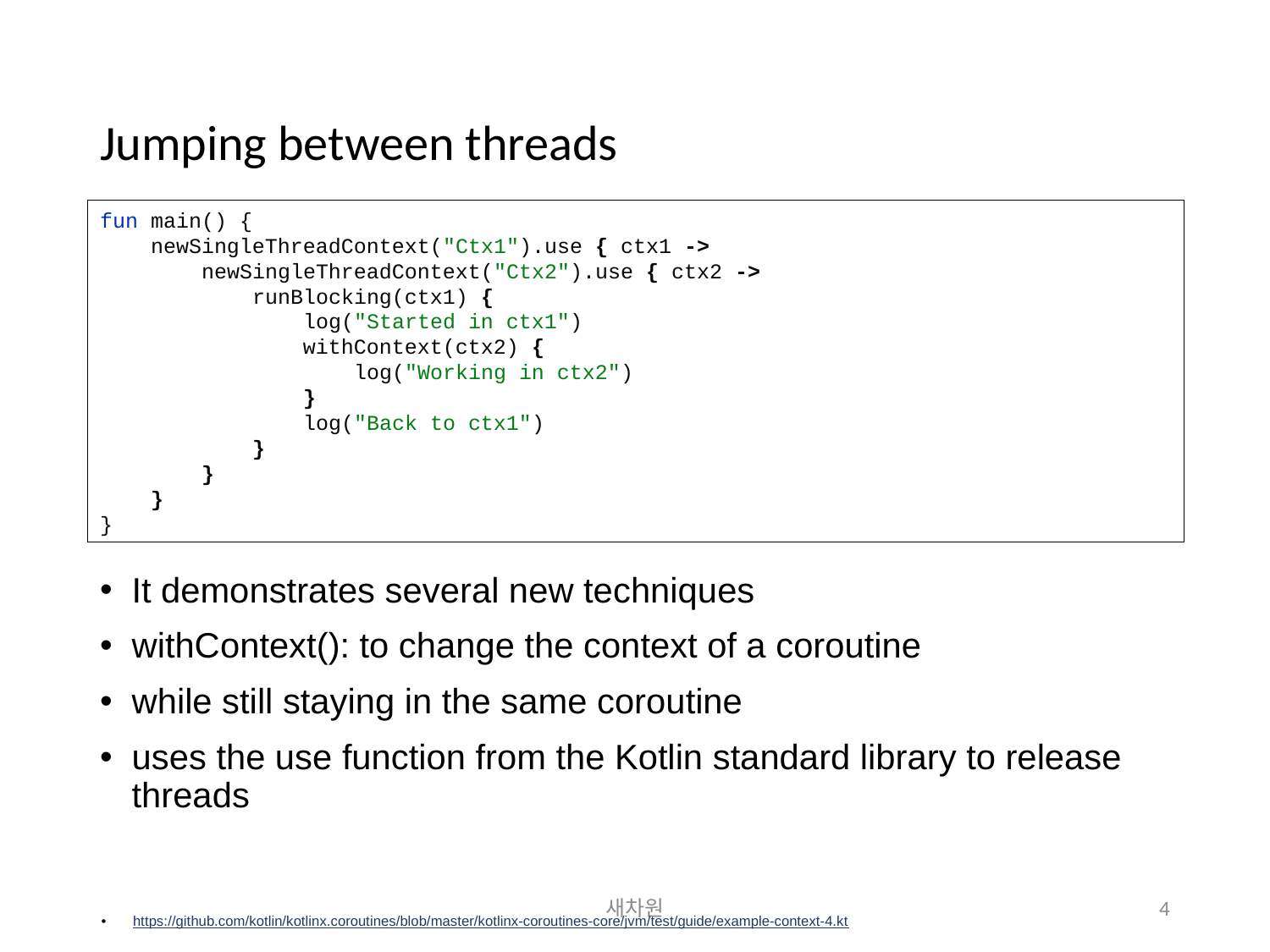

# Jumping between threads
fun main() {
    newSingleThreadContext("Ctx1").use { ctx1 ->
        newSingleThreadContext("Ctx2").use { ctx2 ->
            runBlocking(ctx1) {
                log("Started in ctx1")
                withContext(ctx2) {
                    log("Working in ctx2")
                }
                log("Back to ctx1")
            }
        }
    }
}
It demonstrates several new techniques
withContext(): to change the context of a coroutine
while still staying in the same coroutine
uses the use function from the Kotlin standard library to release threads
새차원
4
https://github.com/kotlin/kotlinx.coroutines/blob/master/kotlinx-coroutines-core/jvm/test/guide/example-context-4.kt